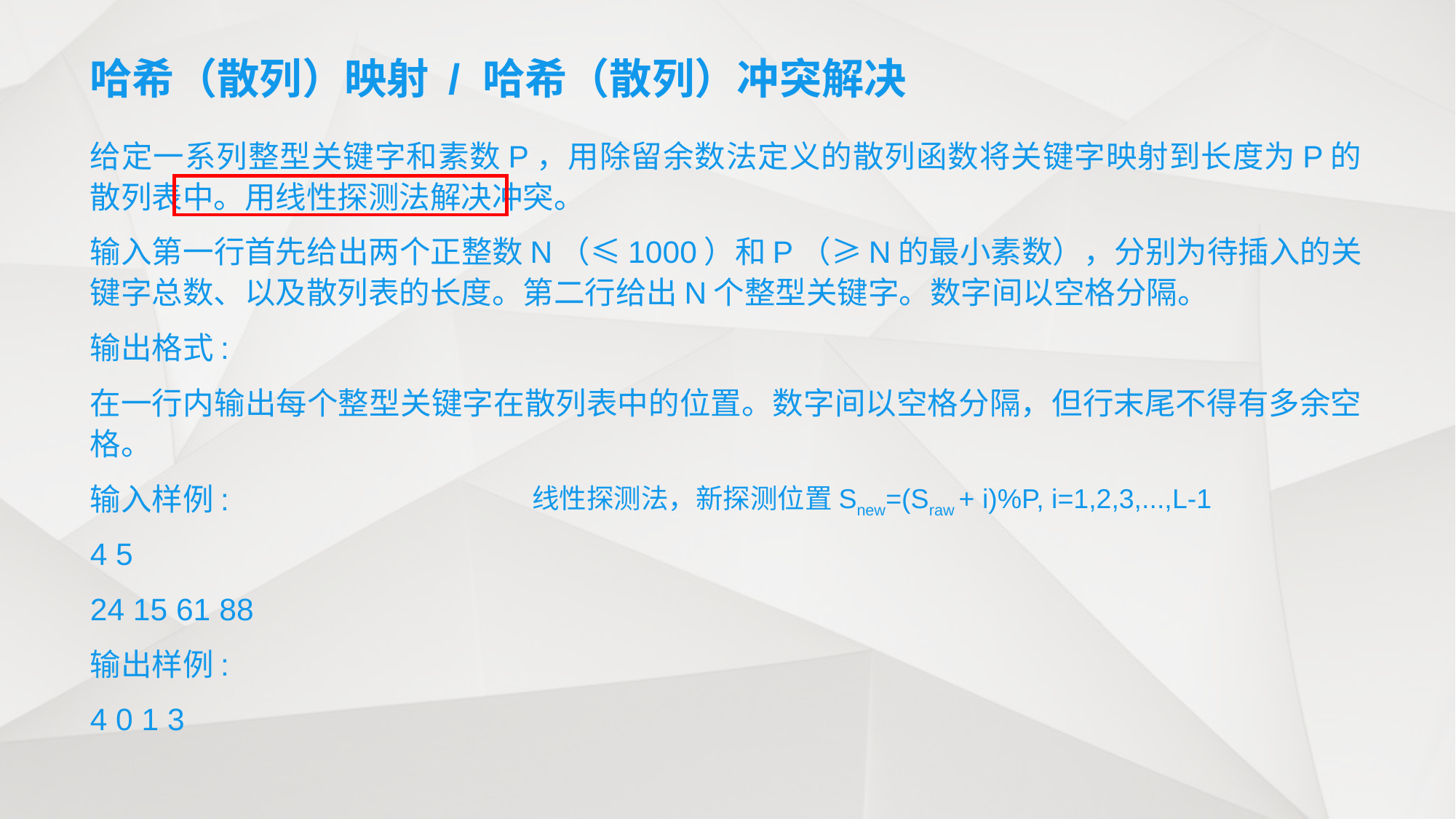

# 哈希（散列）映射 / 哈希（散列）冲突解决
给定一系列整型关键字和素数P，用除留余数法定义的散列函数将关键字映射到长度为P的散列表中。用线性探测法解决冲突。
输入第一行首先给出两个正整数N（≤1000）和P（≥N的最小素数），分别为待插入的关键字总数、以及散列表的长度。第二行给出N个整型关键字。数字间以空格分隔。
输出格式:
在一行内输出每个整型关键字在散列表中的位置。数字间以空格分隔，但行末尾不得有多余空格。
输入样例:
4 5
24 15 61 88
输出样例:
4 0 1 3

线性探测法，新探测位置Snew=(Sraw + i)%P, i=1,2,3,...,L-1